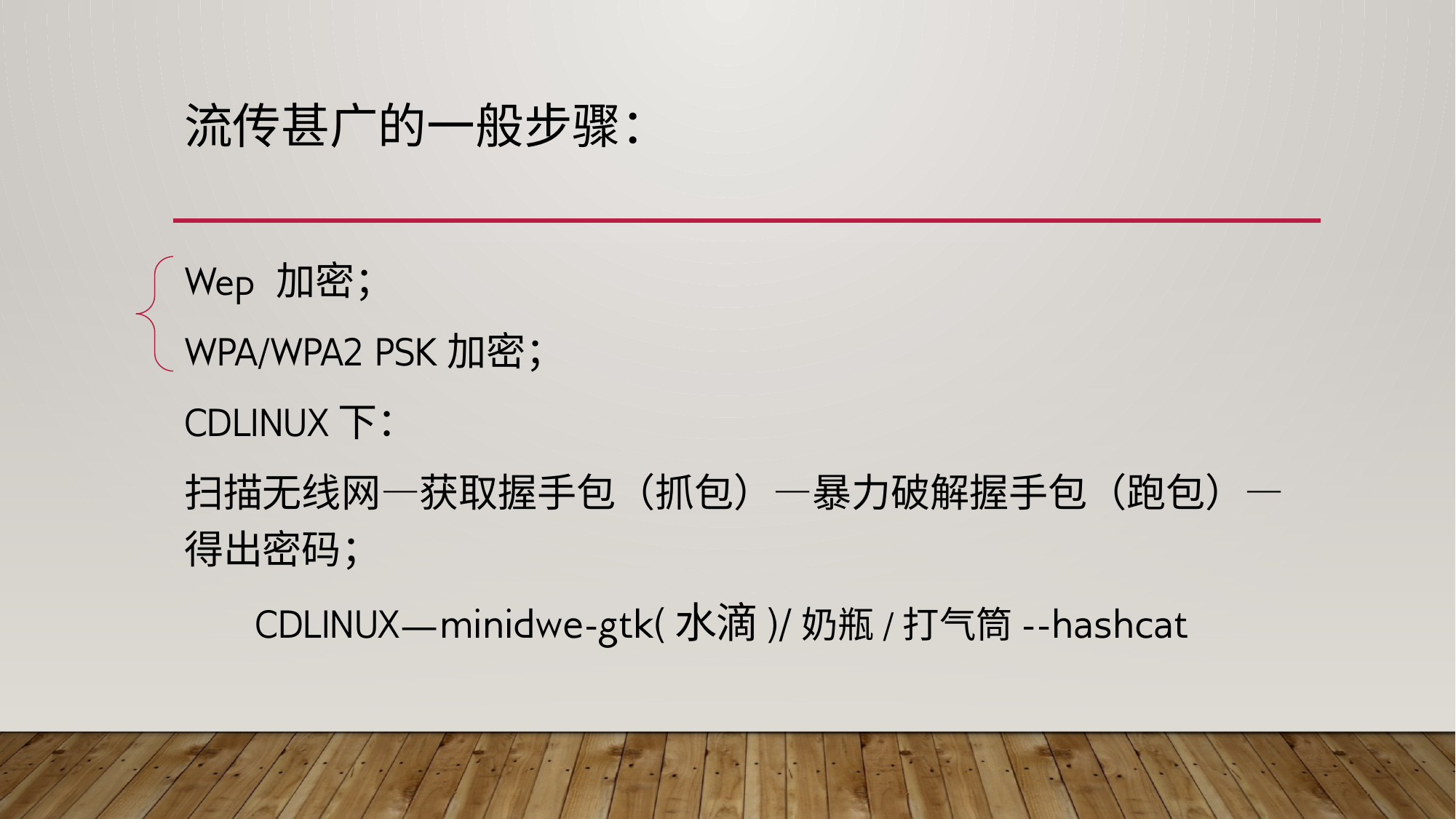

# 流传甚广的一般步骤：
Wep 加密；
WPA/WPA2 PSK加密；
CDLINUX下：
扫描无线网—获取握手包（抓包）—暴力破解握手包（跑包）—得出密码；
      CDLINUX—minidwe-gtk(水滴)/奶瓶/打气筒--hashcat